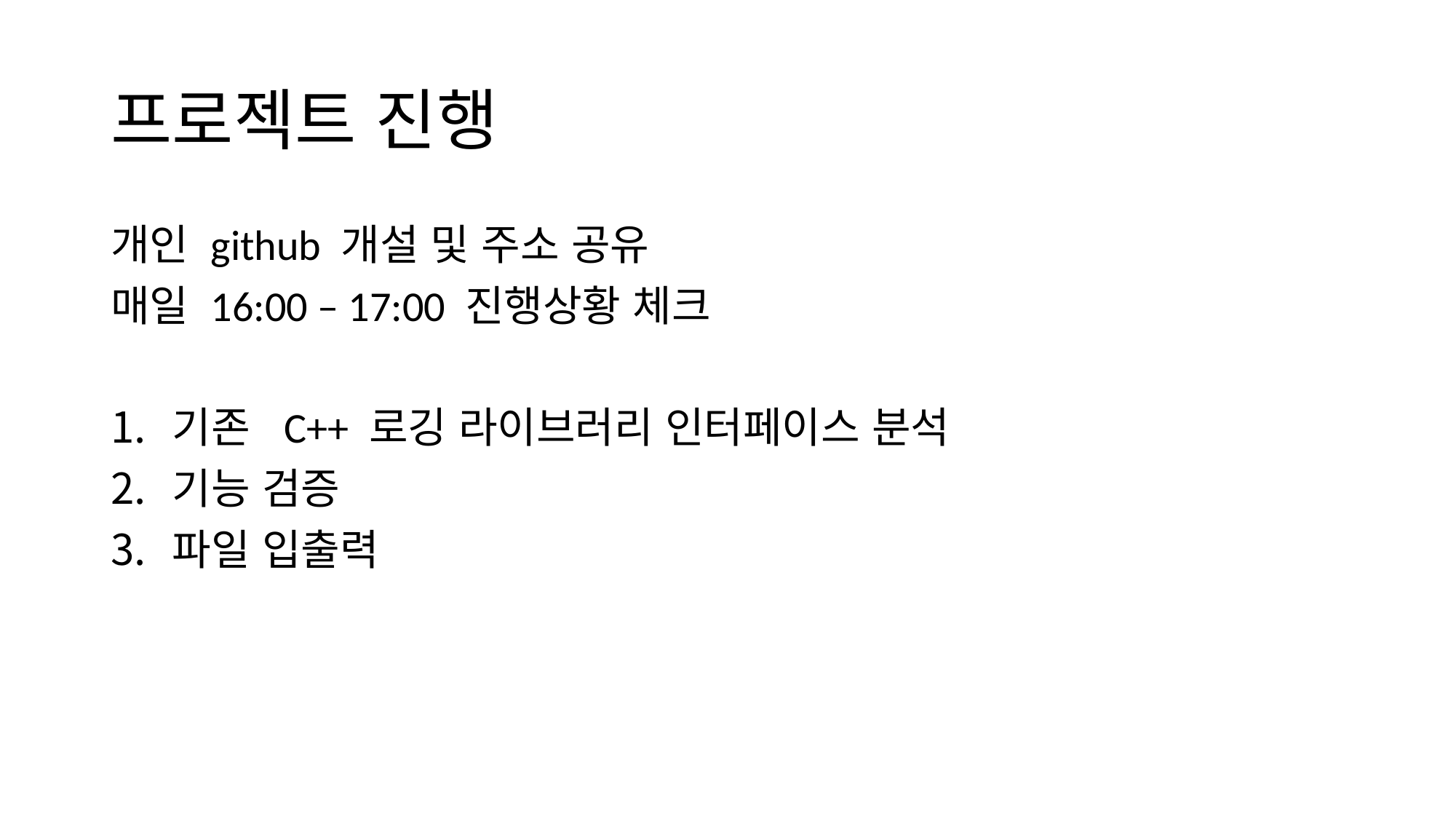

# 프로젝트 진행
개인 github 개설 및 주소 공유
매일 16:00 – 17:00 진행상황 체크

기존  C++ 로깅 라이브러리 인터페이스 분석
기능 검증
파일 입출력